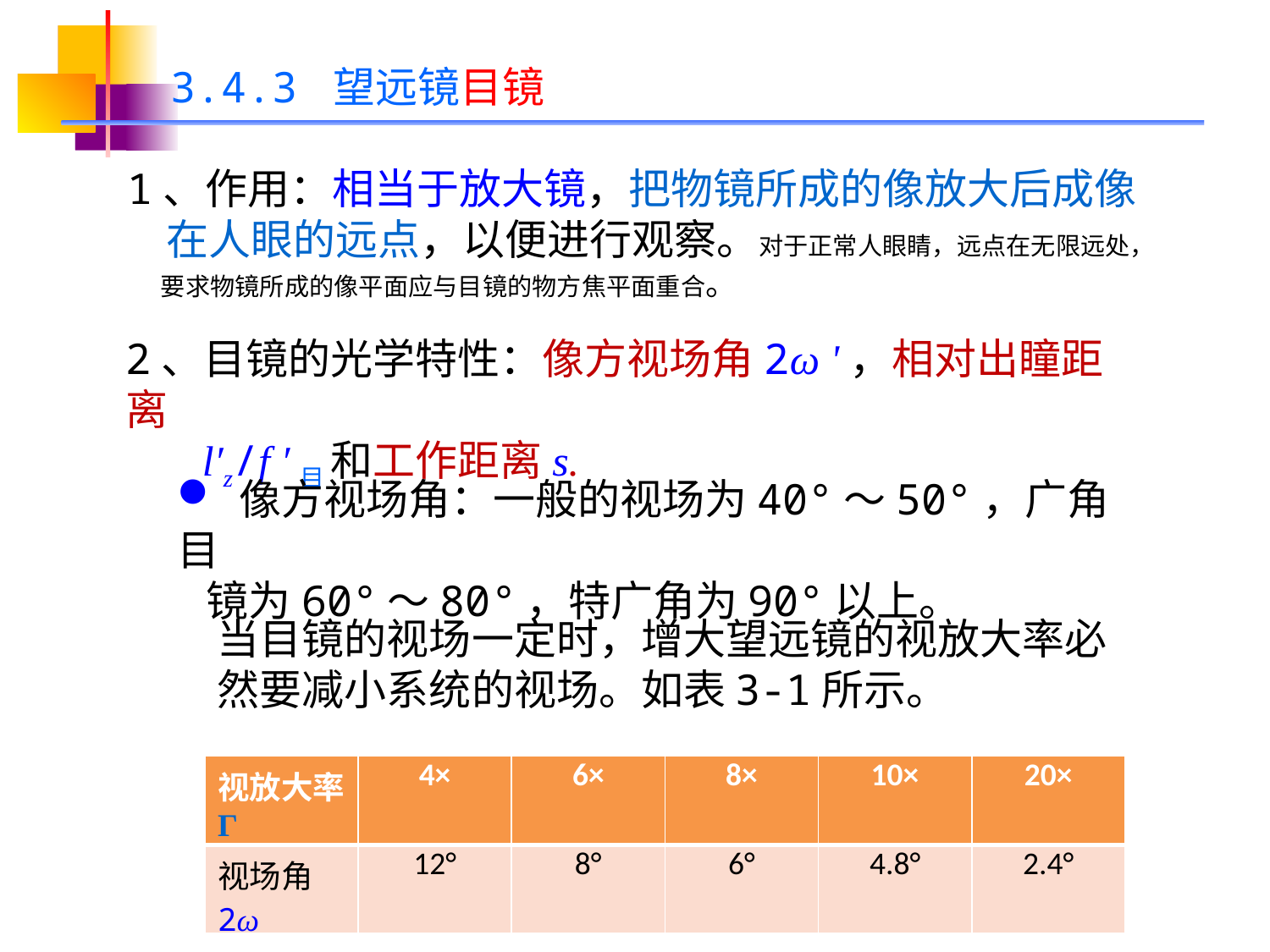

# 3.4.3 望远镜目镜
1、作用：相当于放大镜，把物镜所成的像放大后成像
   在人眼的远点，以便进行观察。对于正常人眼睛，远点在无限远处，
     要求物镜所成的像平面应与目镜的物方焦平面重合。
2、目镜的光学特性：像方视场角2ω '，相对出瞳距离
   l′z/f ′目 和工作距离s.
 像方视场角：一般的视场为40°～50°，广角目
  镜为60°～80°，特广角为90°以上。
当目镜的视场一定时，增大望远镜的视放大率必然要减小系统的视场。如表3-1所示。
| 视放大率Γ | 4× | 6× | 8× | 10× | 20× |
| --- | --- | --- | --- | --- | --- |
| 视场角2ω | 12° | 8° | 6° | 4.8° | 2.4° |